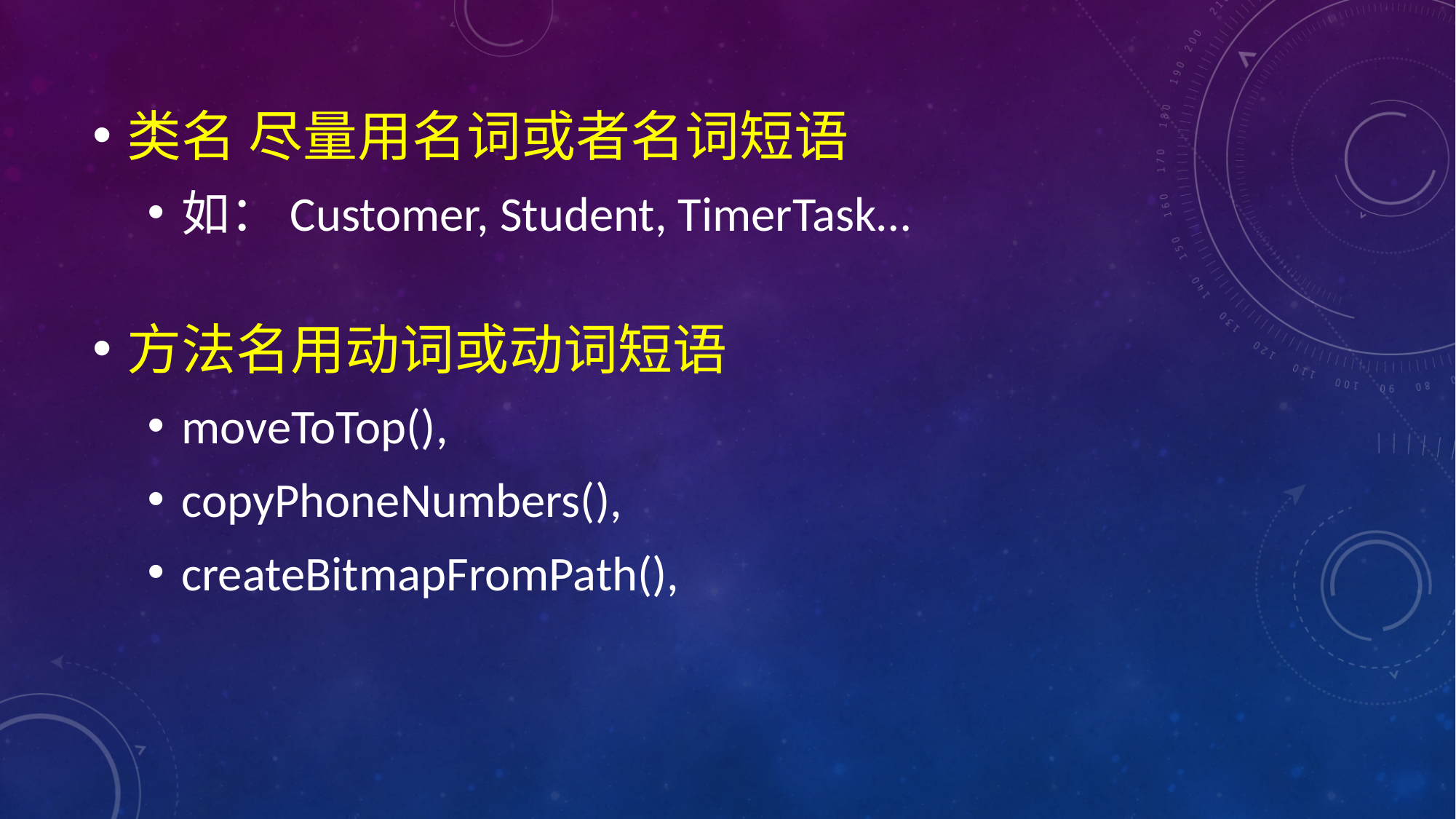

类名 尽量用名词或者名词短语
如：Customer, Student, TimerTask…

方法名用动词或动词短语
moveToTop(),
copyPhoneNumbers(),
createBitmapFromPath(),